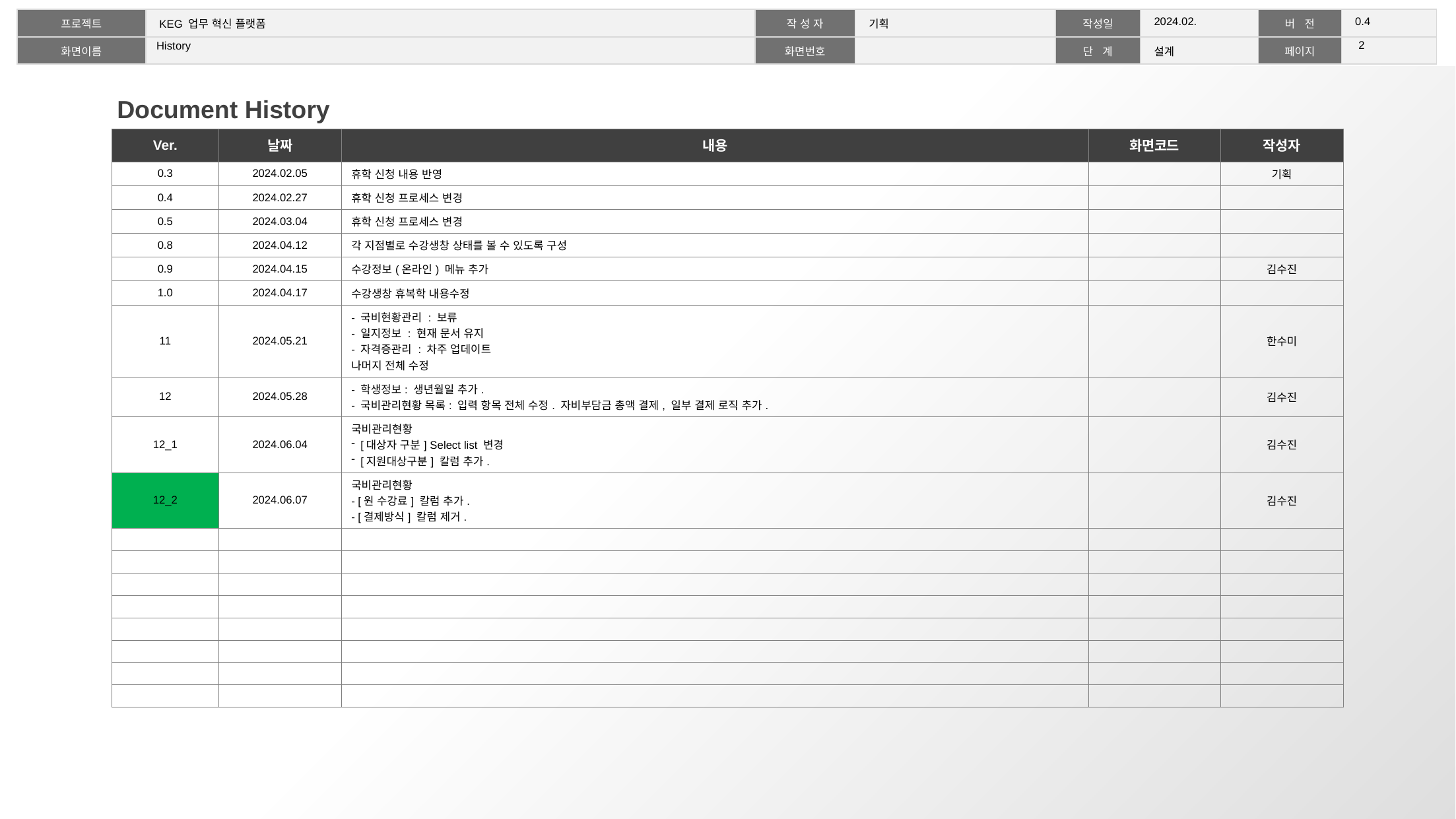

2

# History
 Document History
| Ver. | 날짜 | 내용 | 화면코드 | 작성자 |
| --- | --- | --- | --- | --- |
| 0.3 | 2024.02.05 | 휴학 신청 내용 반영 |  | 기획 |
| 0.4 | 2024.02.27 | 휴학 신청 프로세스 변경 |  |  |
| 0.5 | 2024.03.04 | 휴학 신청 프로세스 변경 |  |  |
| 0.8 | 2024.04.12 | 각 지점별로 수강생창 상태를 볼 수 있도록 구성 |  |  |
| 0.9 | 2024.04.15 | 수강정보(온라인) 메뉴 추가 |  | 김수진 |
| 1.0 | 2024.04.17 | 수강생창 휴복학 내용수정 |  |  |
| 11 | 2024.05.21 | - 국비현황관리 : 보류 - 일지정보 : 현재 문서 유지 - 자격증관리 : 차주 업데이트 나머지 전체 수정 |  | 한수미 |
| 12 | 2024.05.28 | - 학생정보: 생년월일 추가. - 국비관리현황 목록: 입력 항목 전체 수정. 자비부담금 총액 결제, 일부 결제 로직 추가. |  | 김수진 |
| 12\_1 | 2024.06.04 | 국비관리현황 [대상자 구분] Select list 변경 [지원대상구분] 칼럼 추가. |  | 김수진 |
| 12\_2 | 2024.06.07 | 국비관리현황 - [원 수강료] 칼럼 추가. - [결제방식] 칼럼 제거. |  | 김수진 |
|  |  |  |  |  |
|  |  |  |  |  |
|  |  |  |  |  |
|  |  |  |  |  |
|  |  |  |  |  |
|  |  |  |  |  |
|  |  |  |  |  |
|  |  |  |  |  |